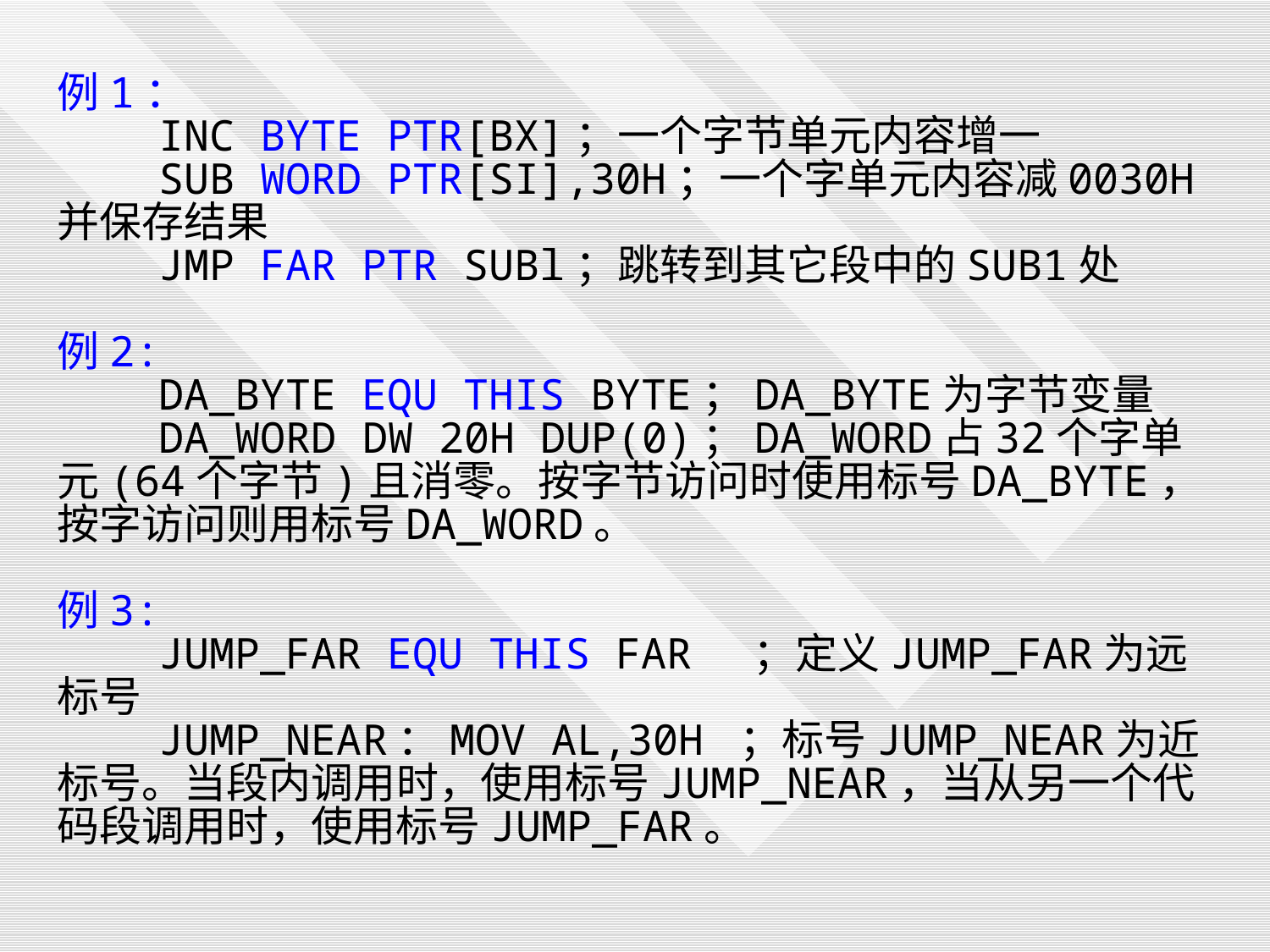

例1：
    INC BYTE PTR[BX]；一个字节单元内容增一
    SUB WORD PTR[SI],30H；一个字单元内容减0030H并保存结果
    JMP FAR PTR SUBl；跳转到其它段中的SUB1处

例2:
    DA_BYTE EQU THIS BYTE；DA_BYTE为字节变量
    DA_WORD DW 20H DUP(0)；DA_WORD占32个字单元(64个字节)且消零。按字节访问时使用标号DA_BYTE，按字访问则用标号DA_WORD。

例3:
    JUMP_FAR EQU THIS FAR  ；定义JUMP_FAR为远标号
    JUMP_NEAR：MOV AL,30H ；标号JUMP_NEAR为近标号。当段内调用时，使用标号JUMP_NEAR，当从另一个代码段调用时，使用标号JUMP_FAR。